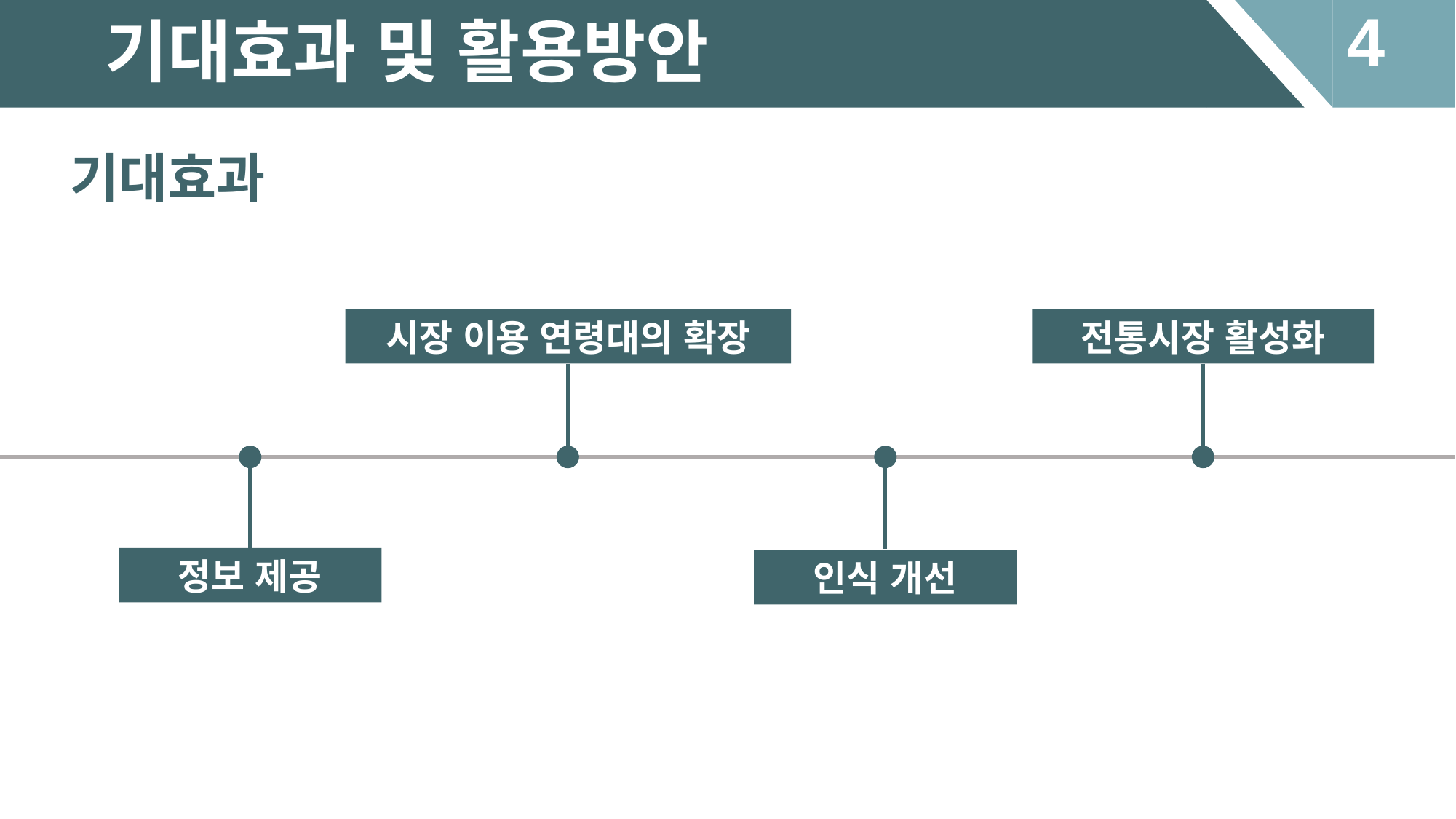

4

 기대효과 및 활용방안
기대효과
전통시장 활성화
시장 이용 연령대의 확장

정보 제공
인식 개선